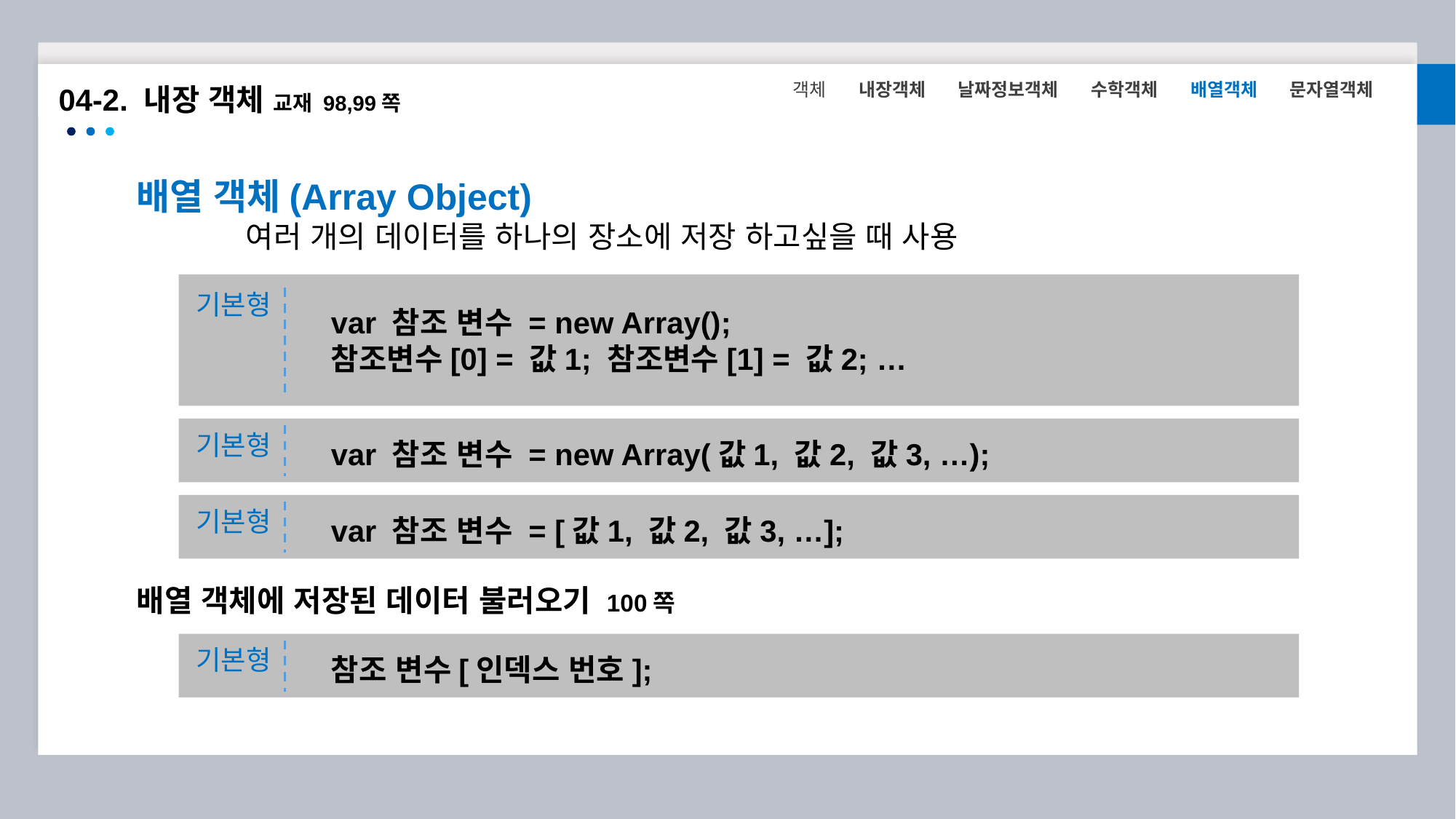

객체
내장객체
날짜정보객체
수학객체
배열객체
문자열객체
04-2. 내장 객체 교재 98,99쪽

배열 객체(Array Object)
	여러 개의 데이터를 하나의 장소에 저장 하고싶을 때 사용

배열 객체에 저장된 데이터 불러오기 100쪽

기본형
var 참조 변수 = new Array();
참조변수[0] = 값1; 참조변수[1] = 값2; …

기본형
var 참조 변수 = new Array(값1, 값2, 값3, …);

기본형
var 참조 변수 = [값1, 값2, 값3, …];

기본형
참조 변수[인덱스 번호];